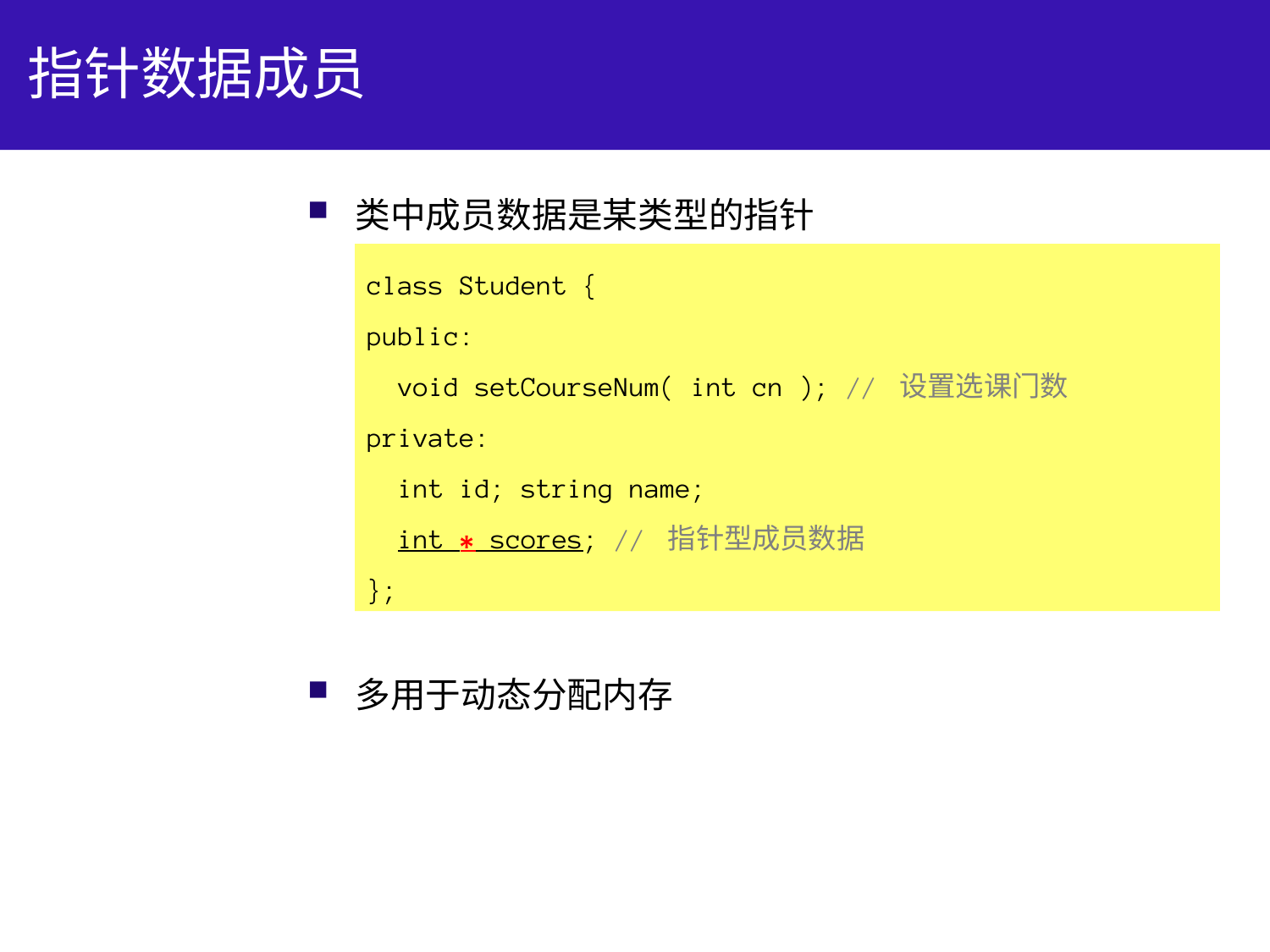

# 指针数据成员
类中成员数据是某类型的指针

多用于动态分配内存
class Student {
public:
  void setCourseNum( int cn ); // 设置选课门数
private:
  int id; string name;
  int * scores; // 指针型成员数据
};
26